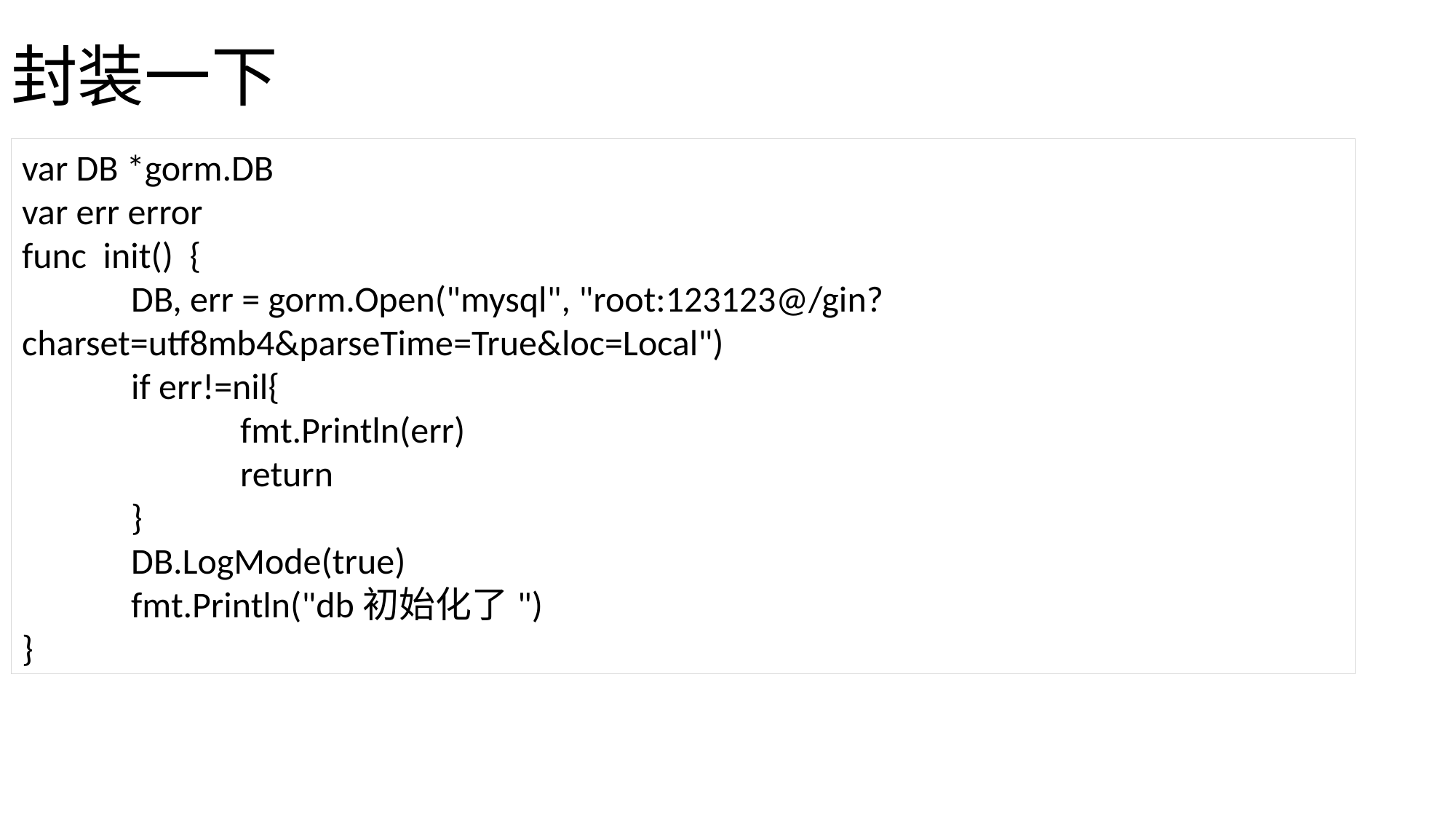

# 封装一下
var DB *gorm.DB
var err error
func  init()  {
	DB, err = gorm.Open("mysql", "root:123123@/gin?charset=utf8mb4&parseTime=True&loc=Local")
	if err!=nil{
		fmt.Println(err)
		return
	}
	DB.LogMode(true)
	fmt.Println("db初始化了")
}